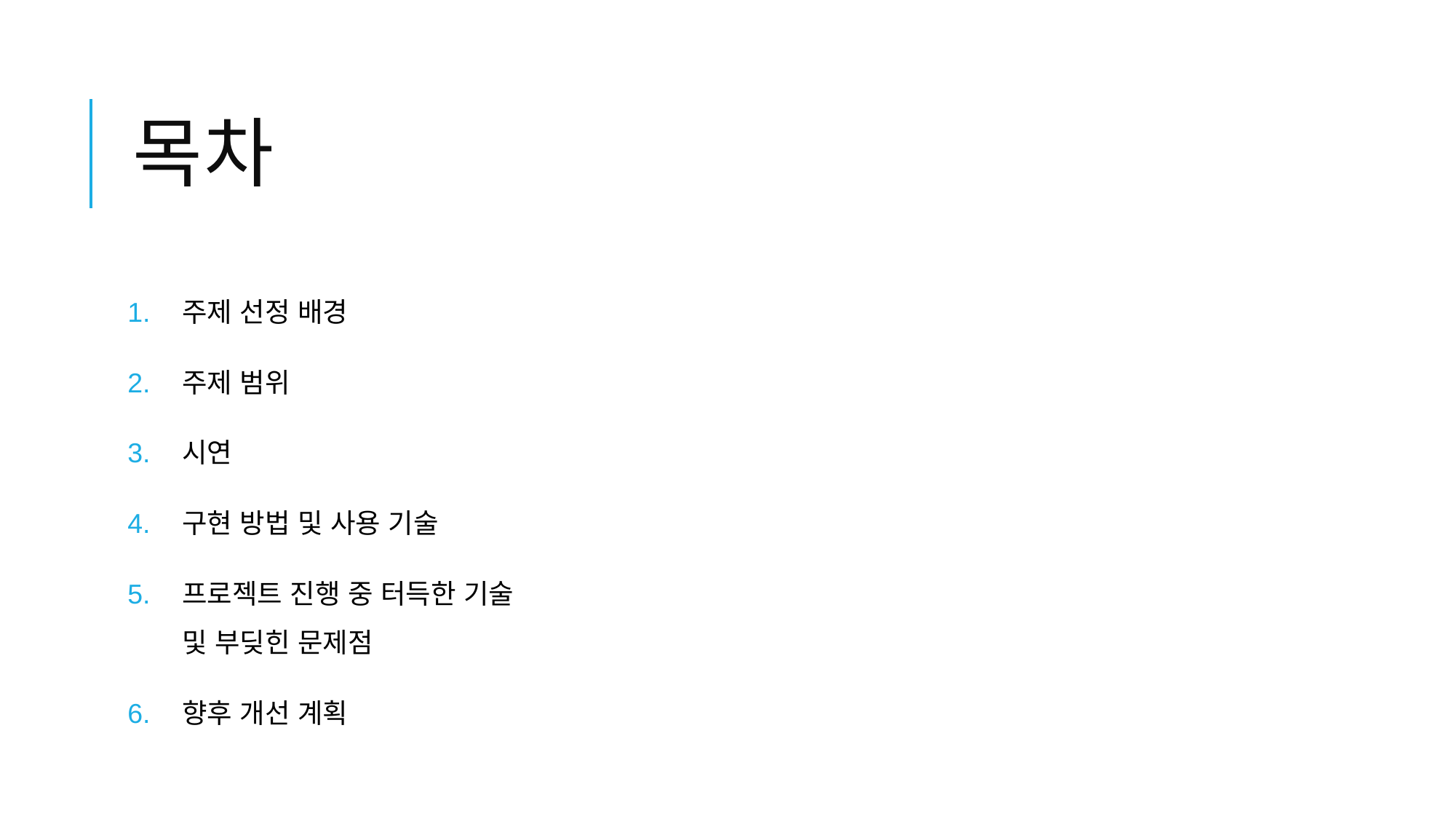

# 목차
주제 선정 배경
주제 범위
시연
구현 방법 및 사용 기술
프로젝트 진행 중 터득한 기술
및 부딪힌 문제점
향후 개선 계획